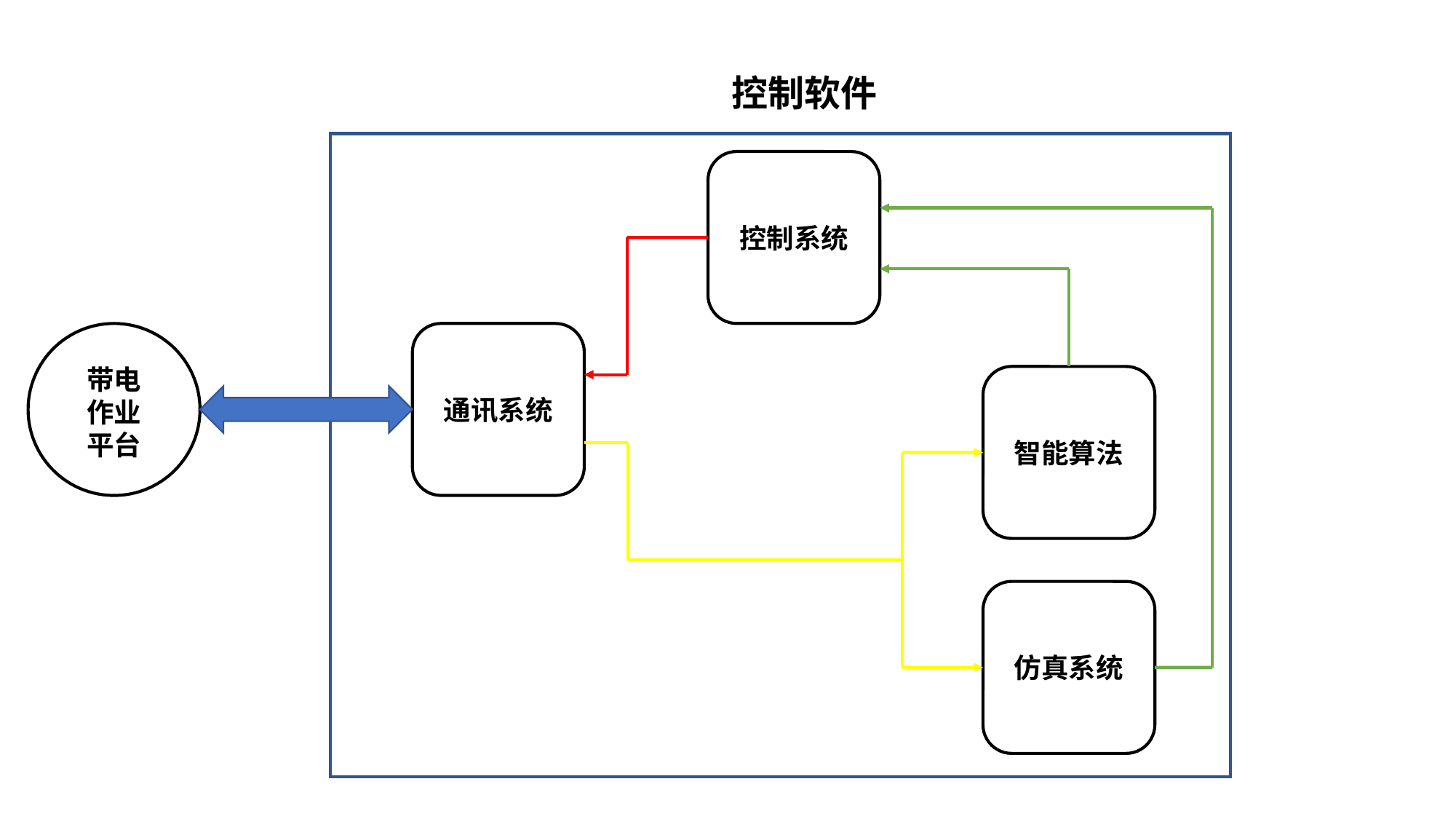

控制软件

控制系统
带电
作业
平台

通讯系统
智能算法

仿真系统